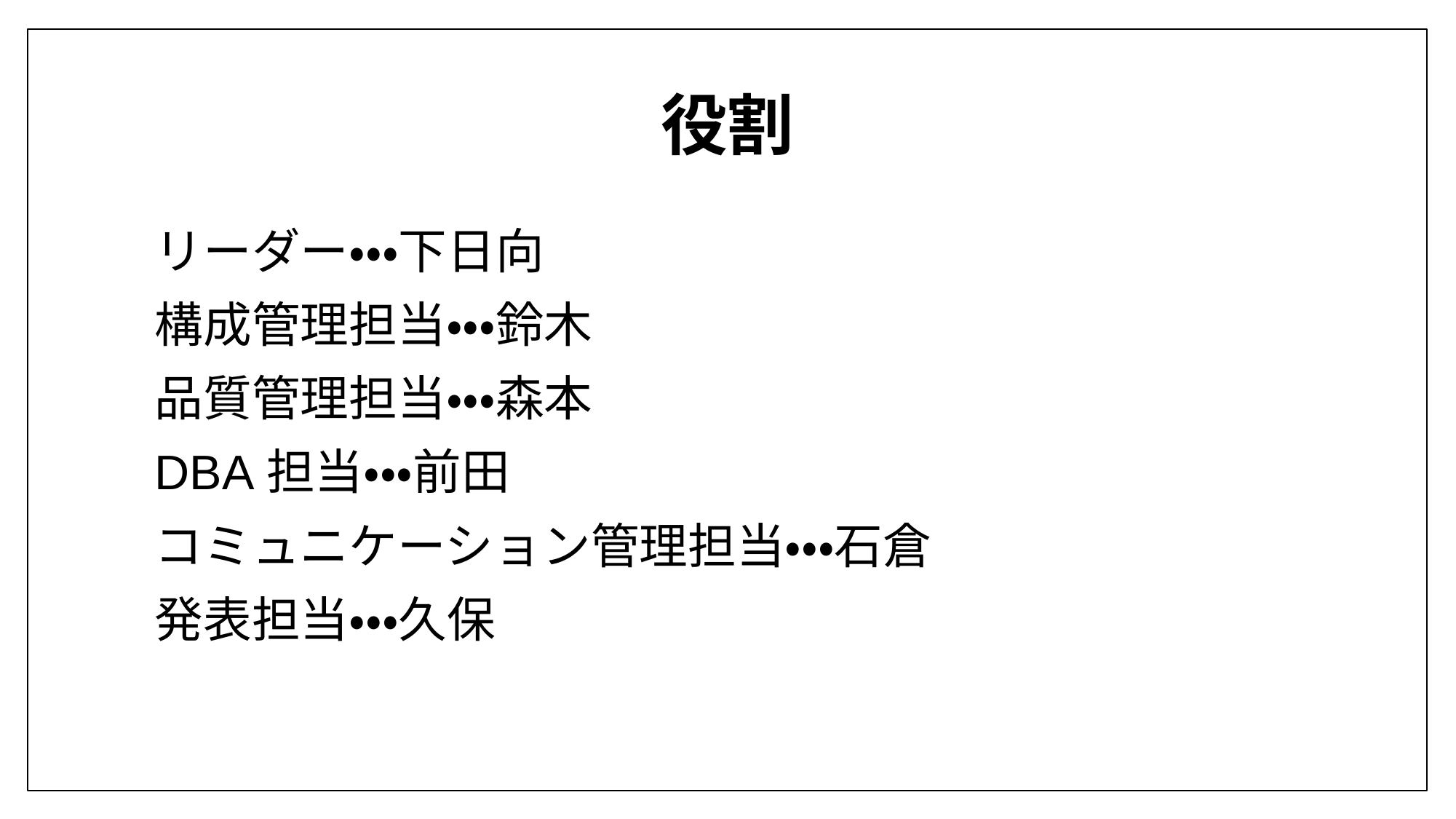

# 役割
リーダー・・・下日向
構成管理担当・・・鈴木
品質管理担当・・・森本
DBA担当・・・前田
コミュニケーション管理担当・・・石倉
発表担当・・・久保